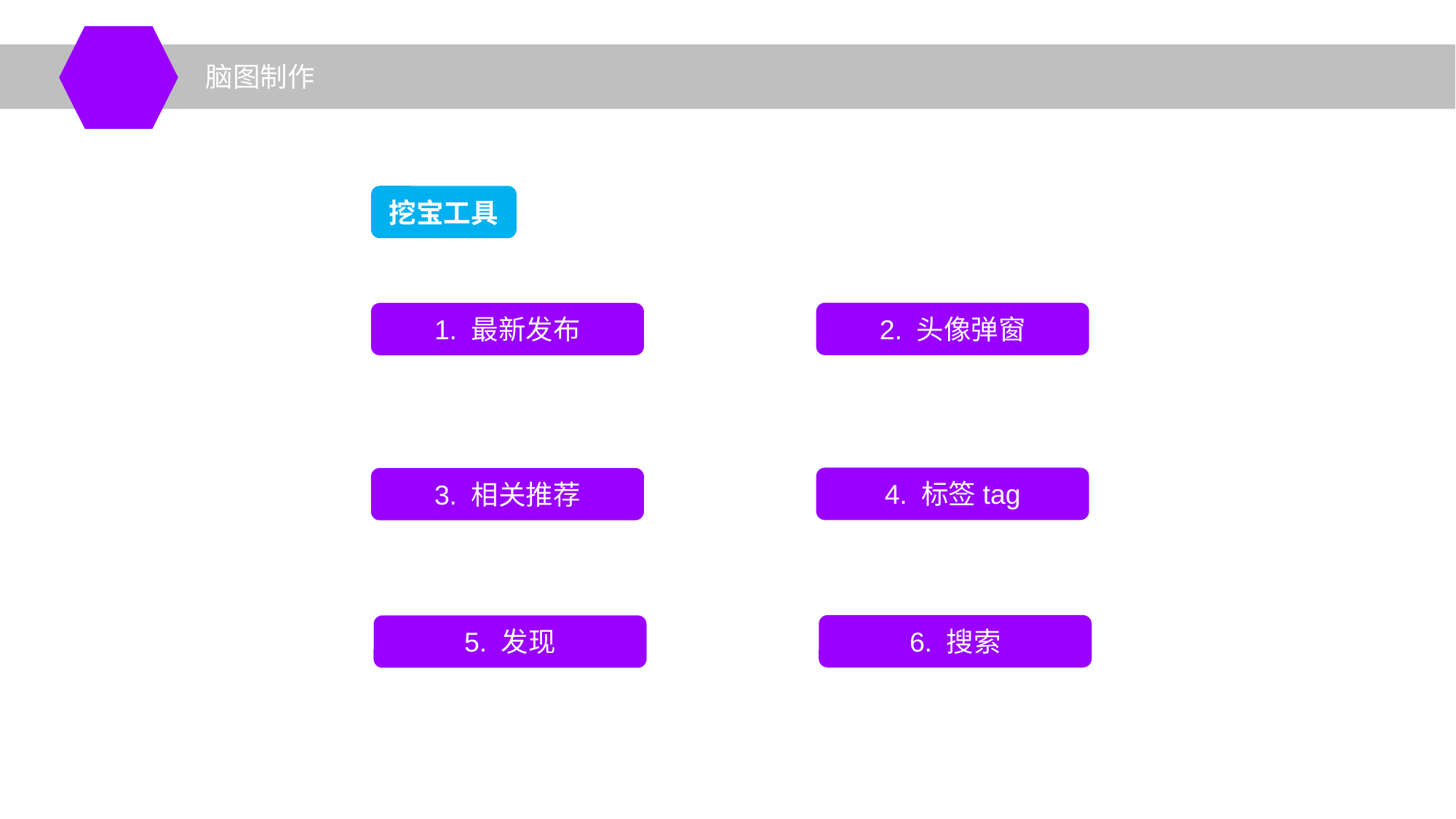

脑图制作
挖宝工具

2. 头像弹窗

1. 最新发布

4. 标签tag

3. 相关推荐

6. 搜索

5. 发现